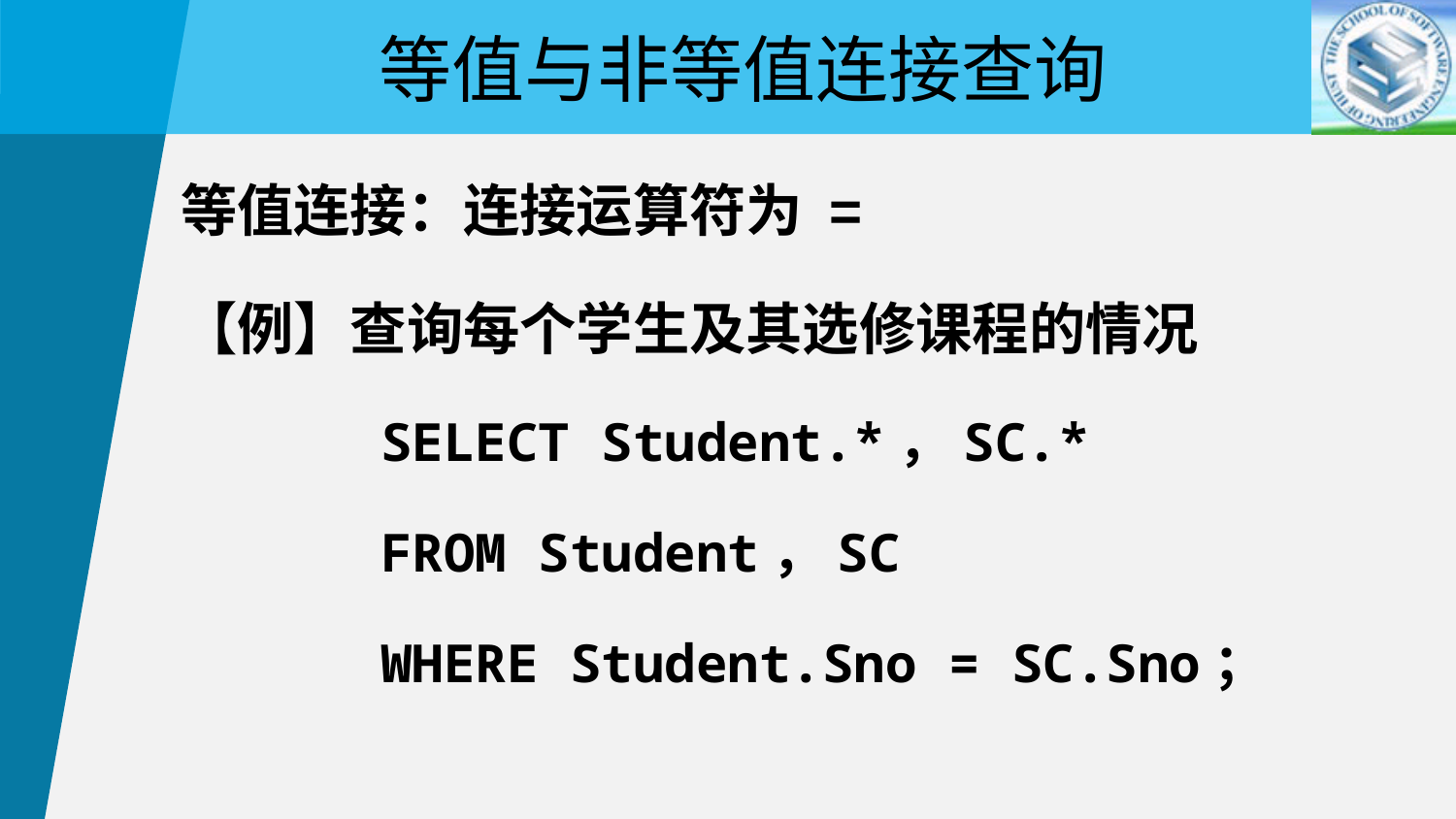

等值与非等值连接查询
等值连接：连接运算符为 =
【例】查询每个学生及其选修课程的情况
		SELECT Student.*，SC.*
		FROM Student，SC
		WHERE Student.Sno = SC.Sno；